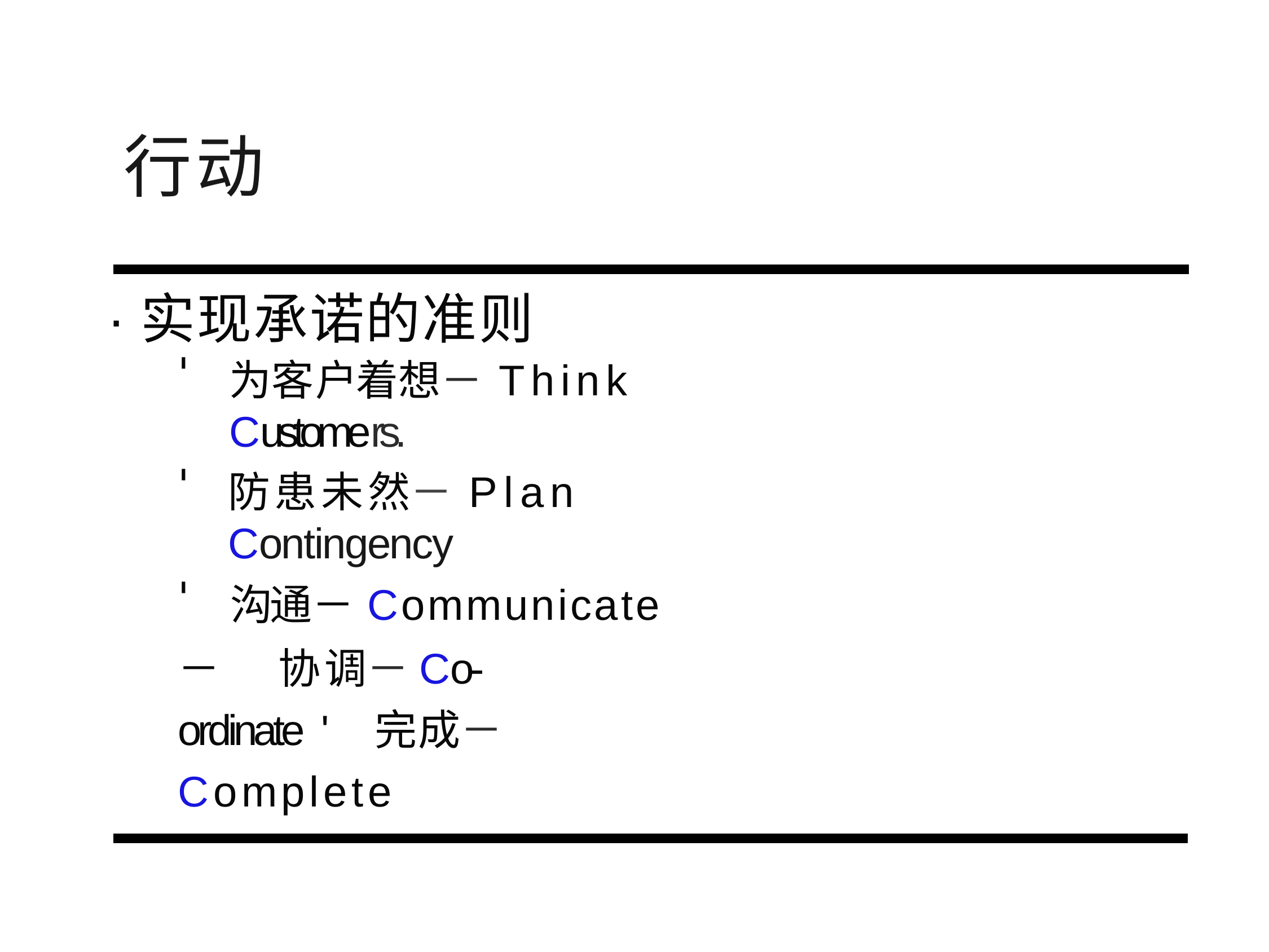

# 行动

·实现承诺的准则
为客户着想－Think Customers.
防患未然－Plan Contingency
沟通－Communicate
－ 协调－Co-ordinate  ' 完成－Complete